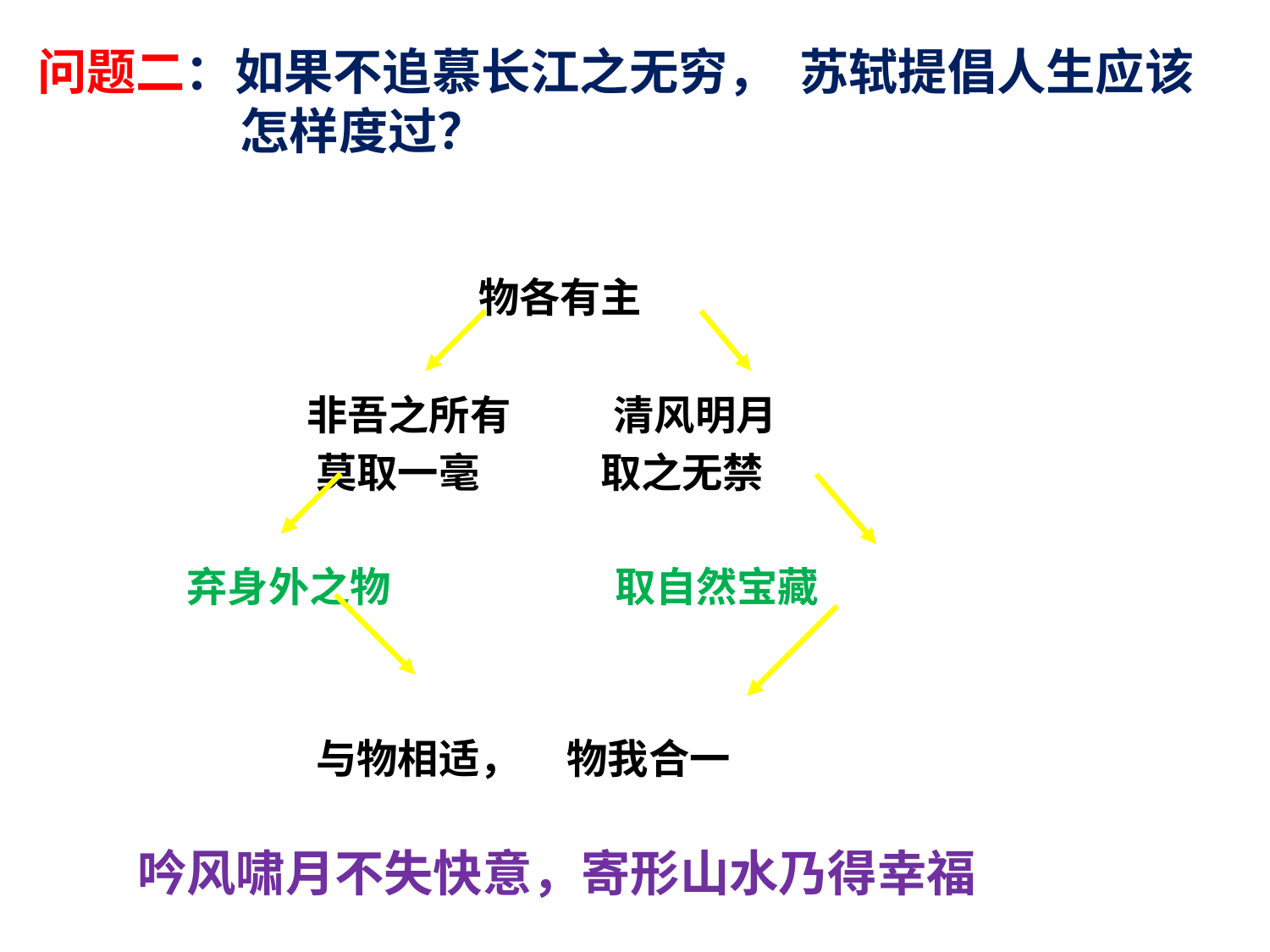

问题二：如果不追慕长江之无穷，  苏轼提倡人生应该
                 怎样度过？
                     物各有主

            非吾之所有           清风明月
             莫取一毫             取之无禁

弃身外之物                        取自然宝藏

             与物相适，     物我合一

吟风啸月不失快意，寄形山水乃得幸福